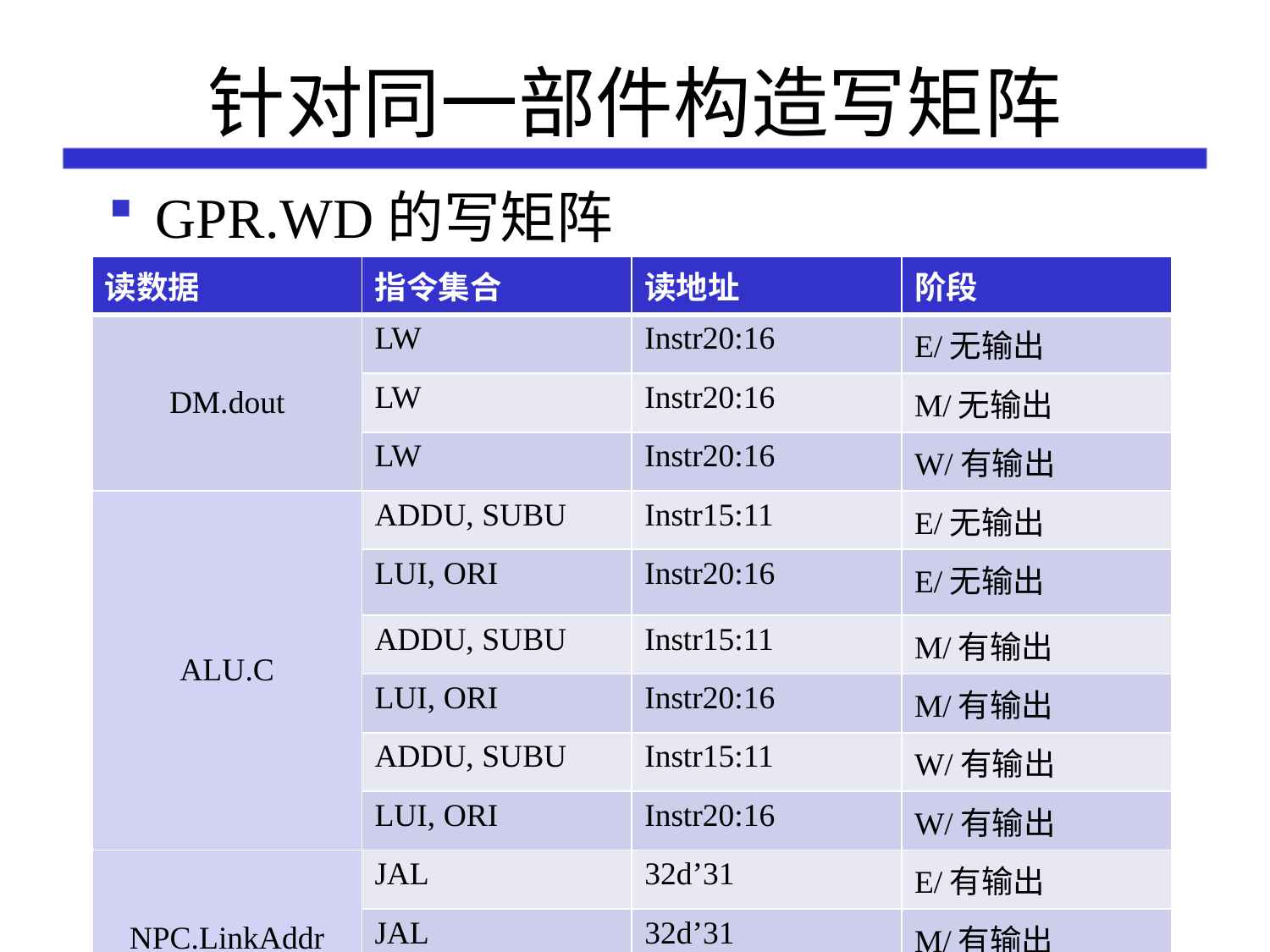

# 针对同一部件构造写矩阵
GPR.WD的写矩阵

| 读数据 | 指令集合 | 读地址 | 阶段 |
| --- | --- | --- | --- |
| DM.dout | LW | Instr20:16 | E/无输出 |
|  | LW | Instr20:16 | M/无输出 |
|  | LW | Instr20:16 | W/有输出 |
| ALU.C | ADDU, SUBU | Instr15:11 | E/无输出 |
|  | LUI, ORI | Instr20:16 | E/无输出 |
|  | ADDU, SUBU | Instr15:11 | M/有输出 |
|  | LUI, ORI | Instr20:16 | M/有输出 |
|  | ADDU, SUBU | Instr15:11 | W/有输出 |
|  | LUI, ORI | Instr20:16 | W/有输出 |
| NPC.LinkAddr | JAL | 32d’31 | E/有输出 |
|  | JAL | 32d’31 | M/有输出 |
|  | JAL | 32d’31 | W/有输出 |